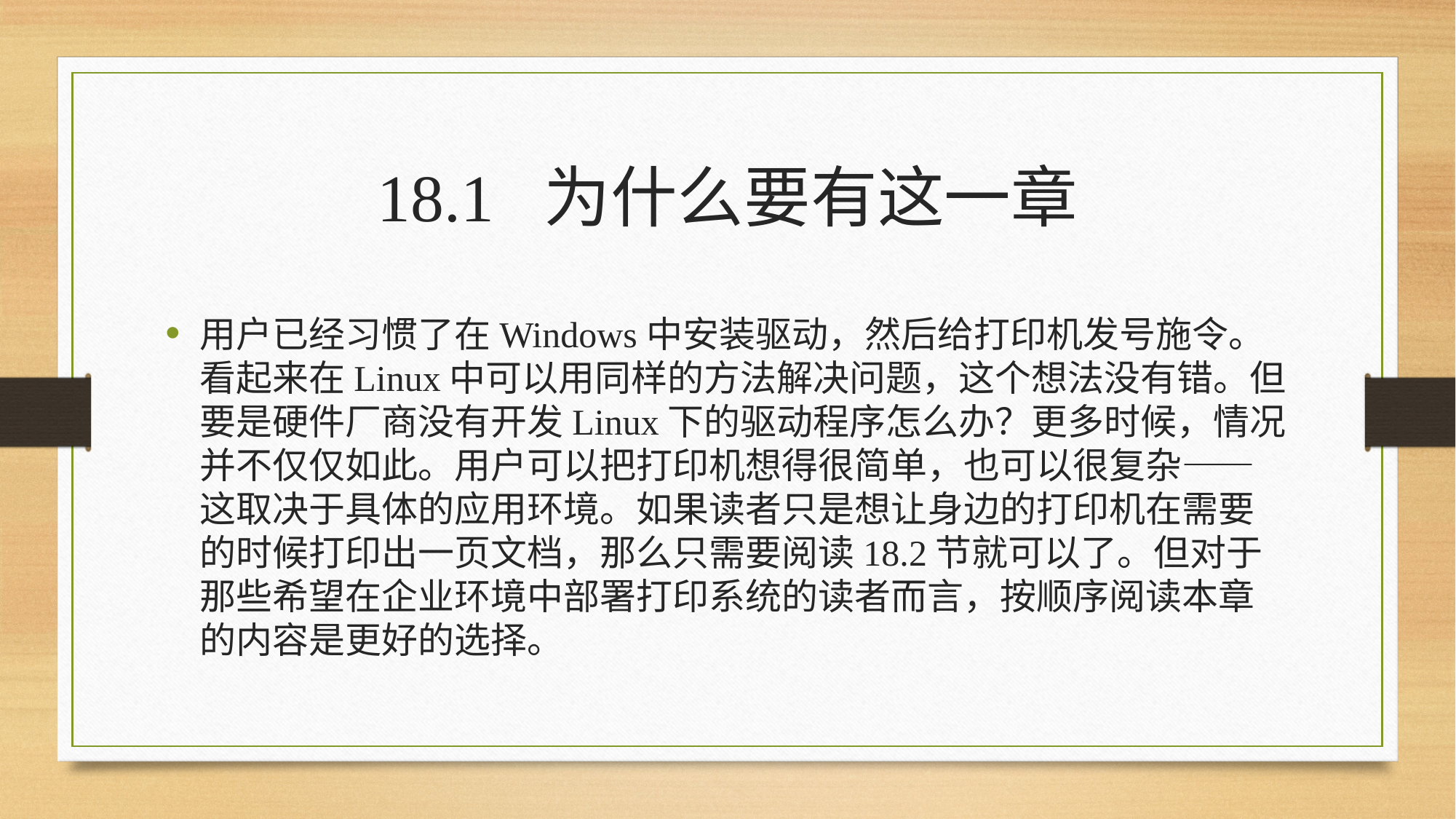

# 18.1  为什么要有这一章
用户已经习惯了在Windows中安装驱动，然后给打印机发号施令。看起来在Linux中可以用同样的方法解决问题，这个想法没有错。但要是硬件厂商没有开发Linux下的驱动程序怎么办？更多时候，情况并不仅仅如此。用户可以把打印机想得很简单，也可以很复杂——这取决于具体的应用环境。如果读者只是想让身边的打印机在需要的时候打印出一页文档，那么只需要阅读18.2节就可以了。但对于那些希望在企业环境中部署打印系统的读者而言，按顺序阅读本章的内容是更好的选择。